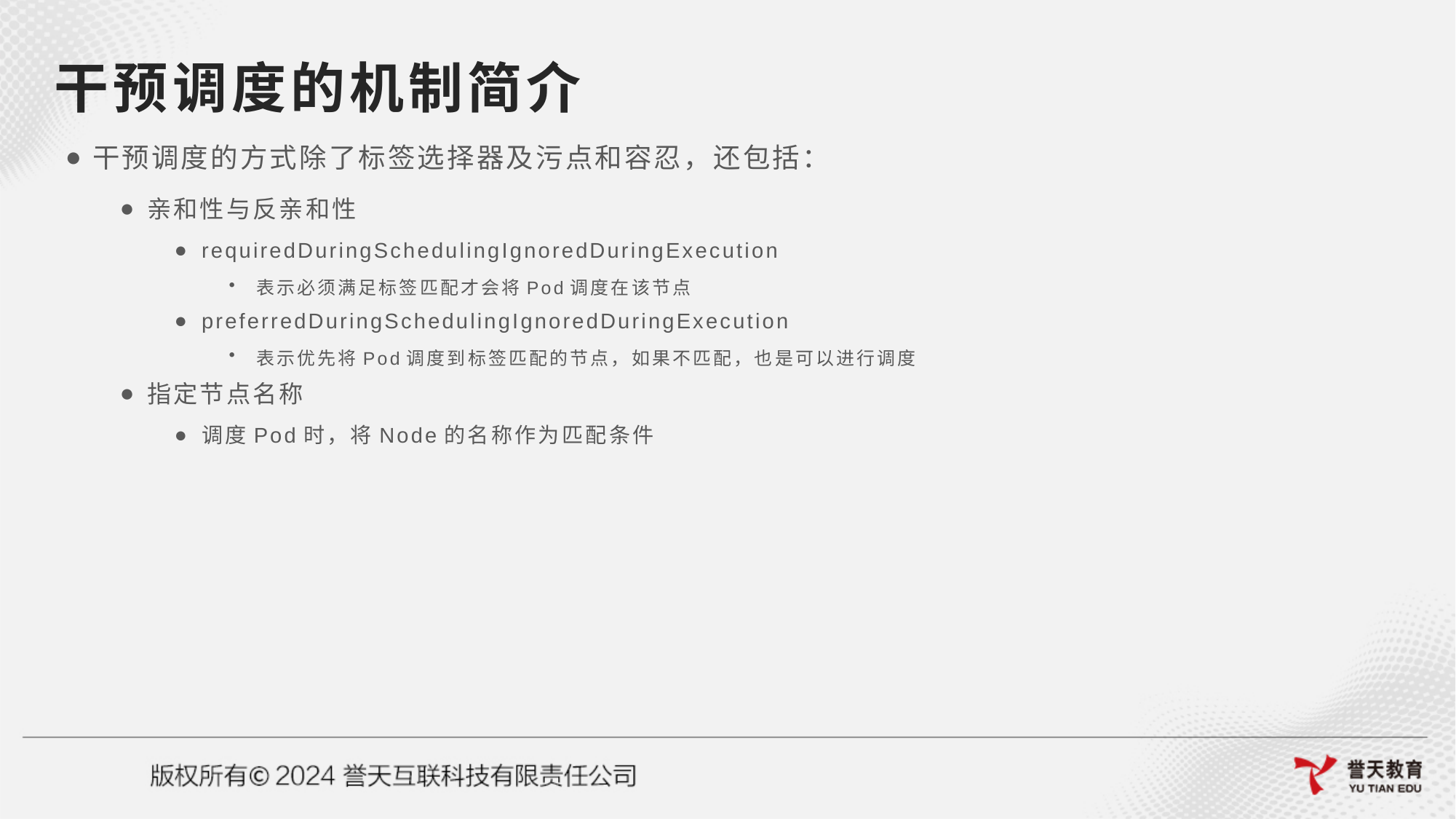

# 干预调度的机制简介
干预调度的方式除了标签选择器及污点和容忍，还包括：
亲和性与反亲和性
requiredDuringSchedulingIgnoredDuringExecution
表示必须满足标签匹配才会将Pod调度在该节点
preferredDuringSchedulingIgnoredDuringExecution
表示优先将Pod调度到标签匹配的节点，如果不匹配，也是可以进行调度
指定节点名称
调度Pod时，将Node的名称作为匹配条件